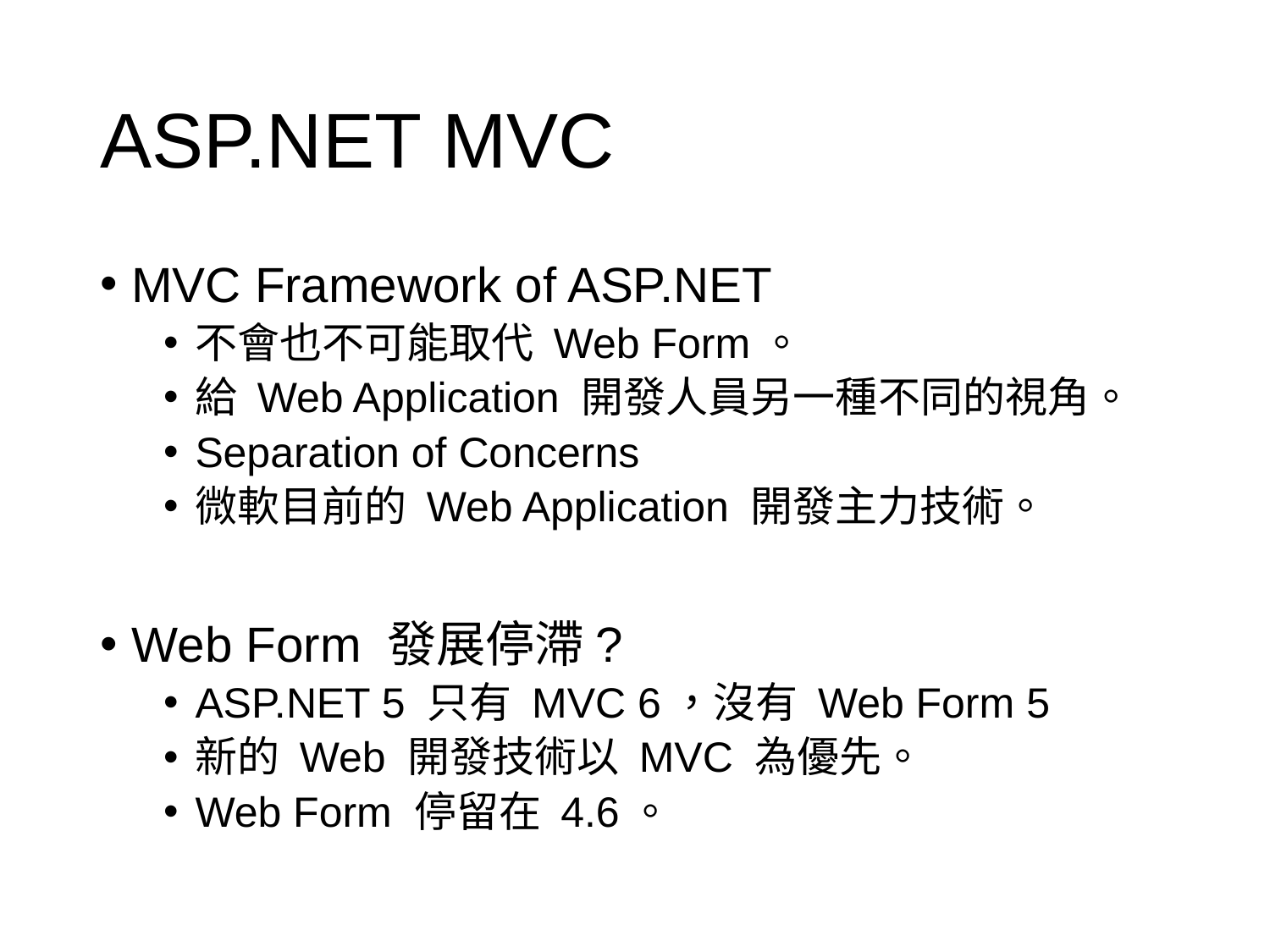

# ASP.NET MVC
MVC Framework of ASP.NET
不會也不可能取代 Web Form。
給 Web Application 開發人員另一種不同的視角。
Separation of Concerns
微軟目前的 Web Application 開發主力技術。

Web Form 發展停滯?
ASP.NET 5 只有 MVC 6，沒有 Web Form 5
新的 Web 開發技術以 MVC 為優先。
Web Form 停留在 4.6。